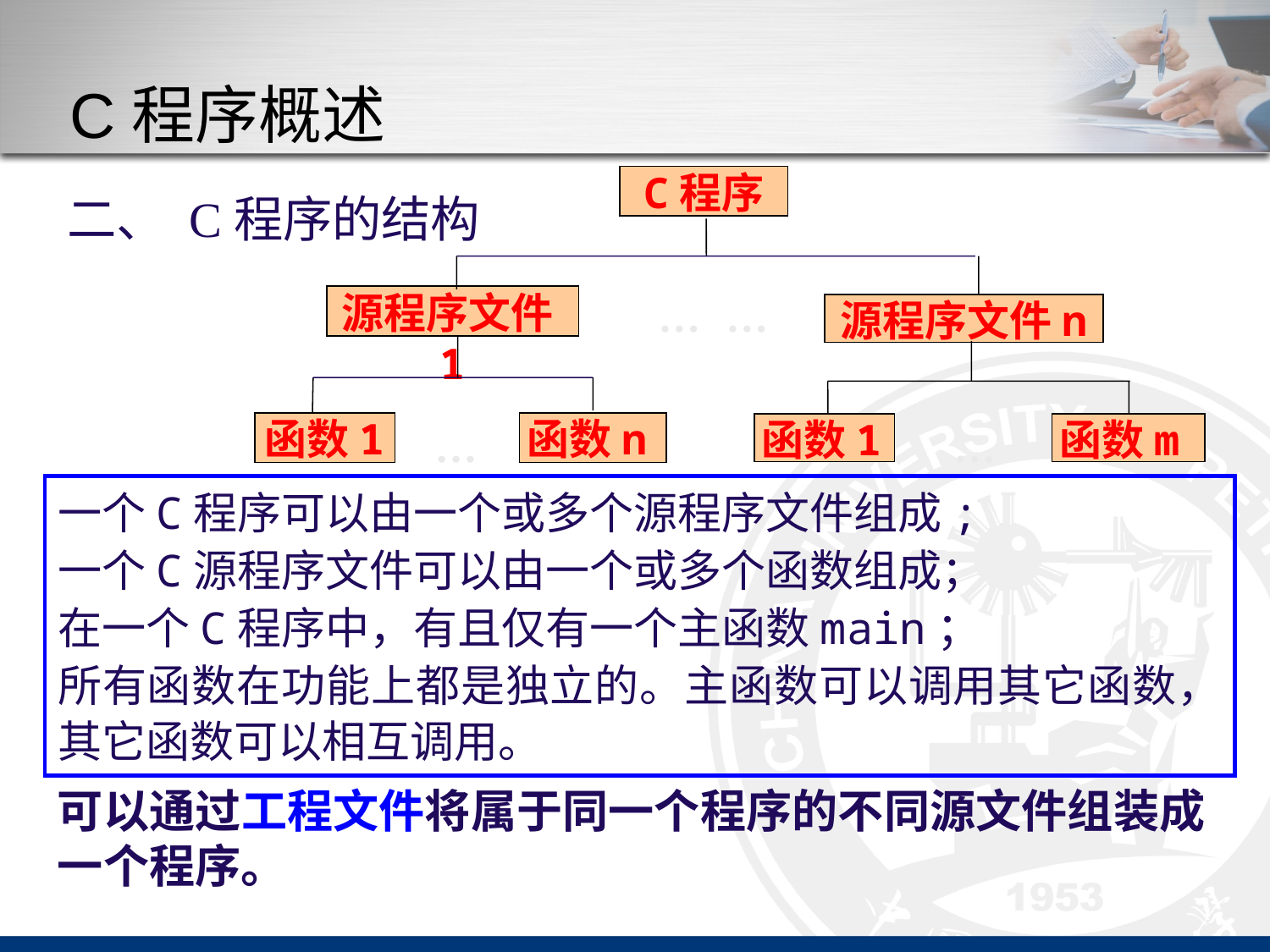

# C程序概述
C程序

源程序文件n

函数1
函数m
… …
源程序文件1

函数1
函数n
…
…

二、 C程序的结构
一个C程序可以由一个或多个源程序文件组成;
一个C源程序文件可以由一个或多个函数组成；
在一个C程序中，有且仅有一个主函数main；
所有函数在功能上都是独立的。主函数可以调用其它函数，其它函数可以相互调用。
可以通过工程文件将属于同一个程序的不同源文件组装成一个程序。